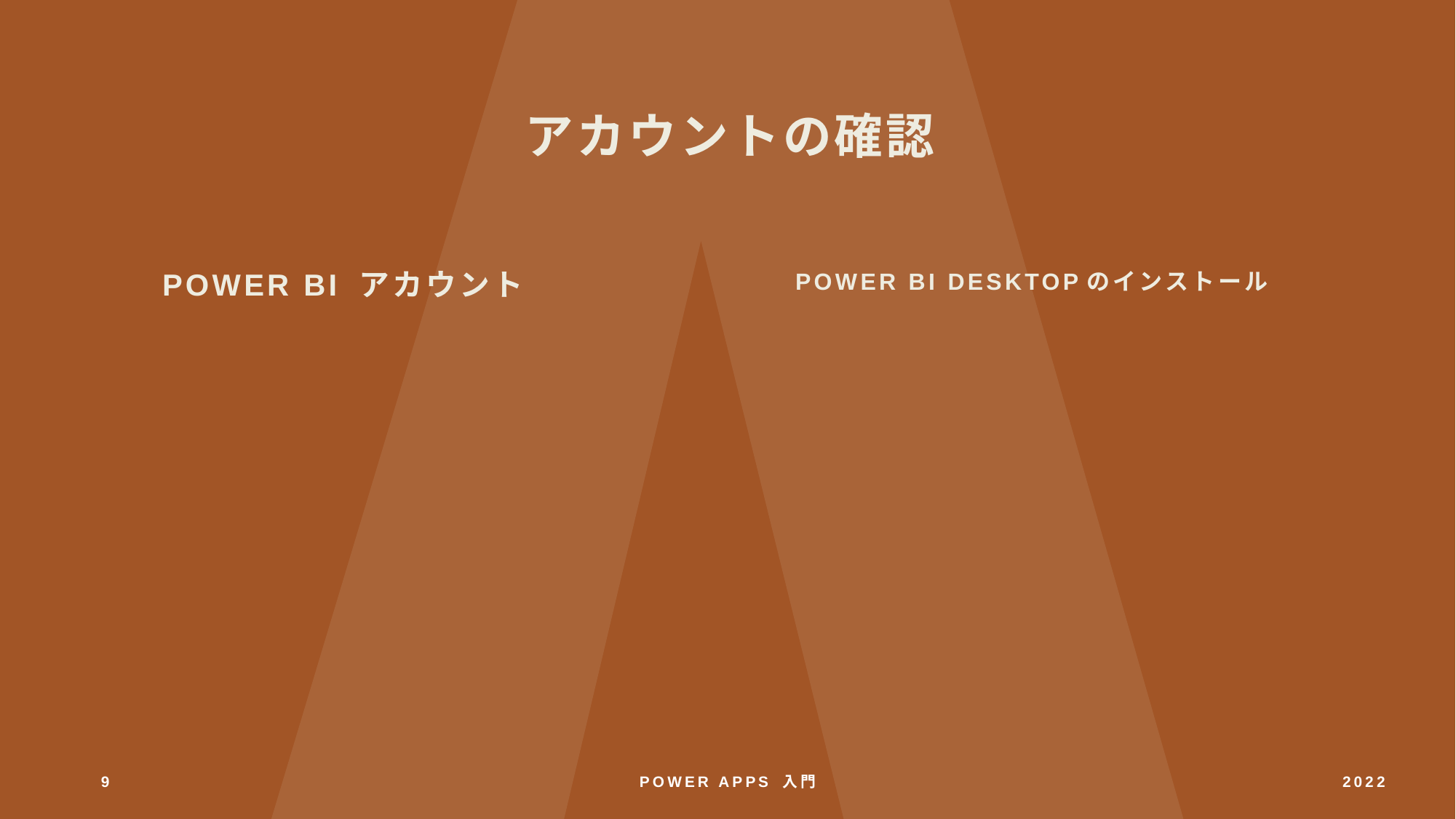

# アカウントの確認
Power BI Desktopのインストール

Power BI アカウント

9
Power Apps 入門
2022